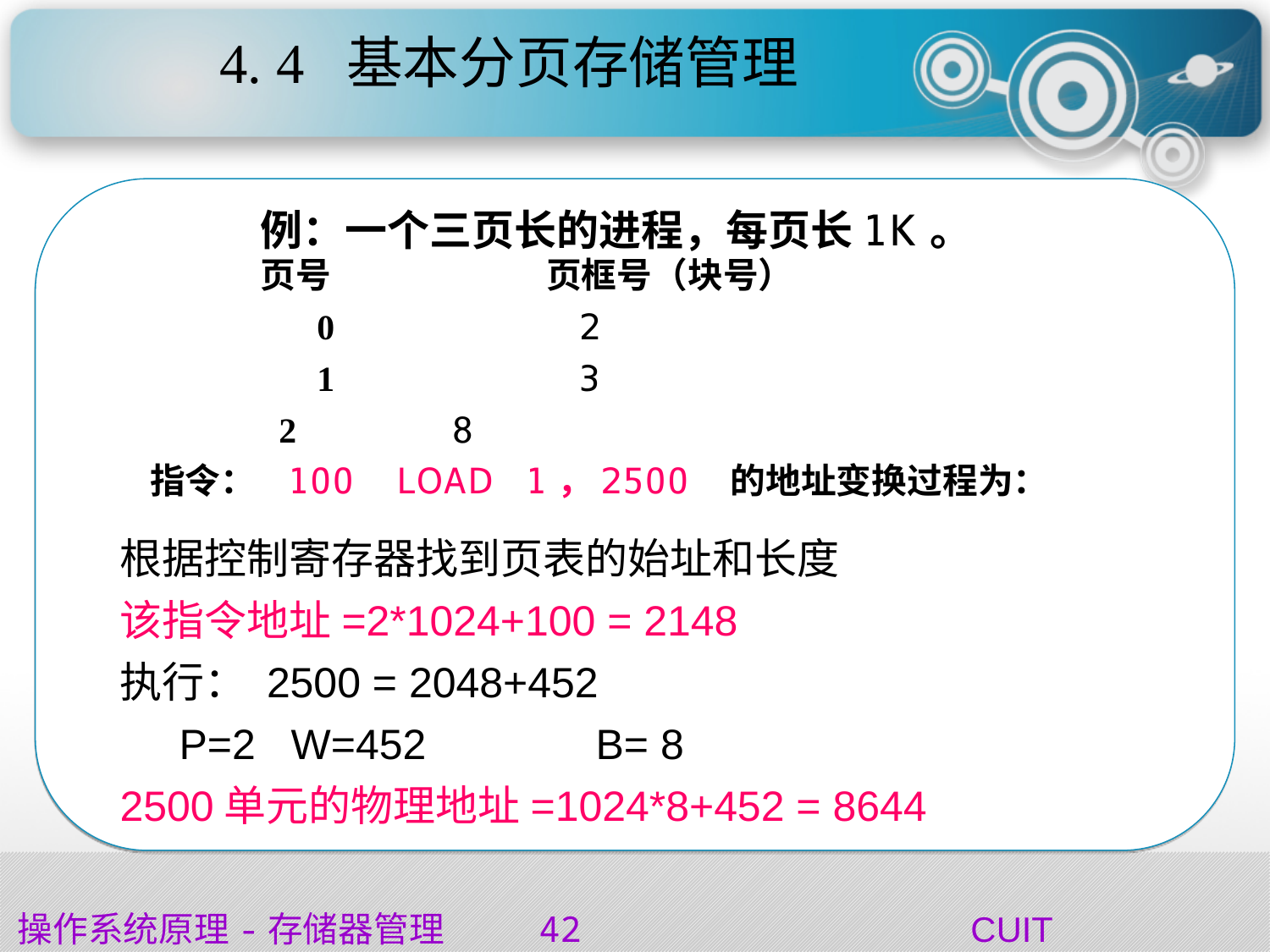

# 4. 4	基本分页存储管理
例：一个三页长的进程，每页长1K。
页号		页框号（块号）
              	 0		  2
              	 1		  3
     	           2		  8
 指令：   100    LOAD   1，2500   的地址变换过程为：
根据控制寄存器找到页表的始址和长度
该指令地址=2*1024+100 = 2148
执行： 2500 = 2048+452
     P=2   W=452	    B= 8
2500单元的物理地址=1024*8+452 = 8644